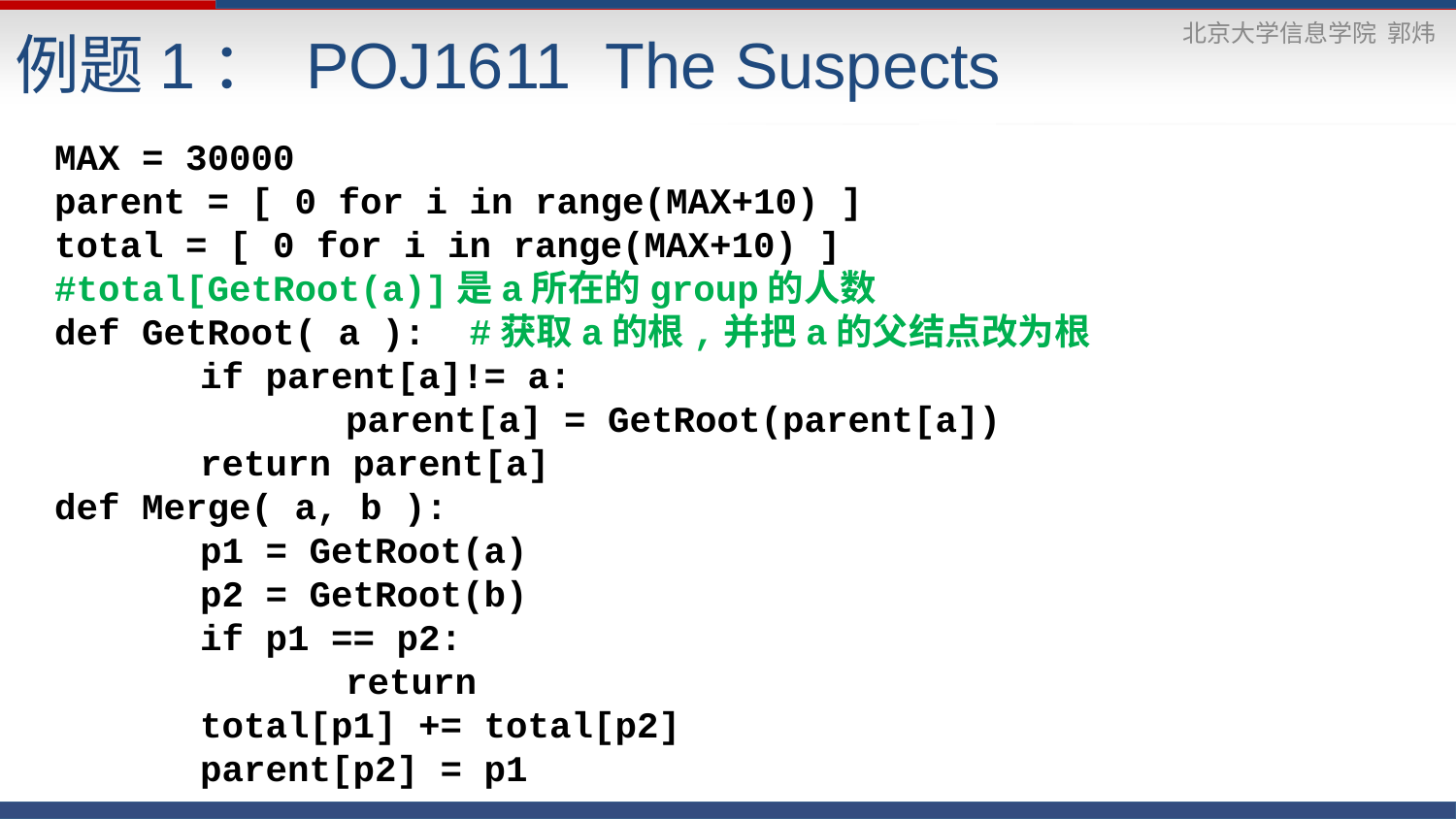

# 例题1： POJ1611  The Suspects
MAX = 30000
parent = [ 0 for i in range(MAX+10) ]
total = [ 0 for i in range(MAX+10) ]
#total[GetRoot(a)]是a所在的group的人数
def GetRoot( a ):  #获取a的根,并把a的父结点改为根
	if parent[a]!= a:
		parent[a] = GetRoot(parent[a])
	return parent[a]
def Merge( a, b ):
	p1 = GetRoot(a)
	p2 = GetRoot(b)
	if p1 == p2:
		return
	total[p1] += total[p2]
	parent[p2] = p1